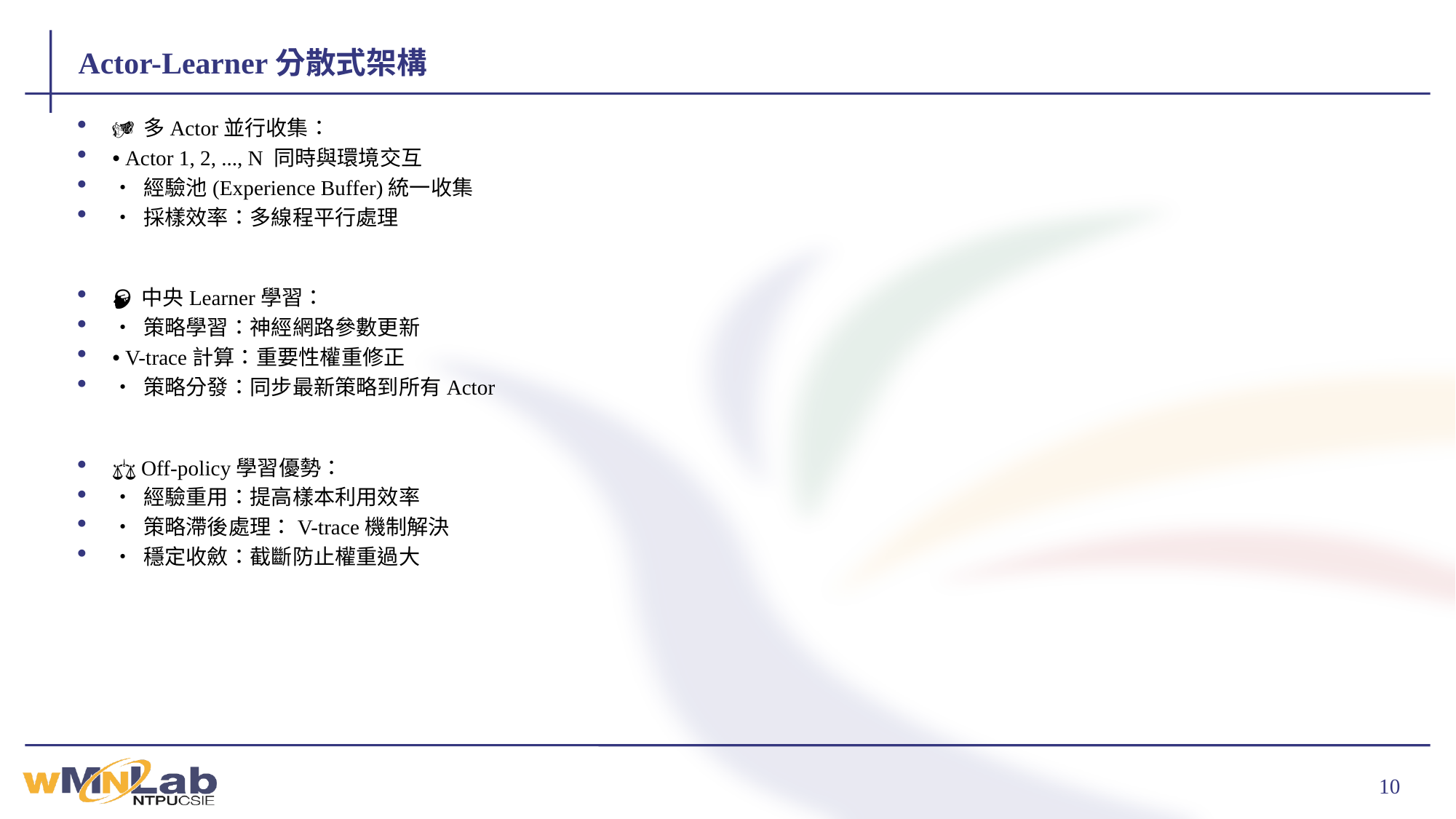

# Actor-Learner分散式架構
🎭 多Actor並行收集：
• Actor 1, 2, ..., N 同時與環境交互
• 經驗池(Experience Buffer)統一收集
• 採樣效率：多線程平行處理

🧠 中央Learner學習：
• 策略學習：神經網路參數更新
• V-trace計算：重要性權重修正
• 策略分發：同步最新策略到所有Actor

⚖️ Off-policy學習優勢：
• 經驗重用：提高樣本利用效率
• 策略滯後處理：V-trace機制解決
• 穩定收斂：截斷防止權重過大